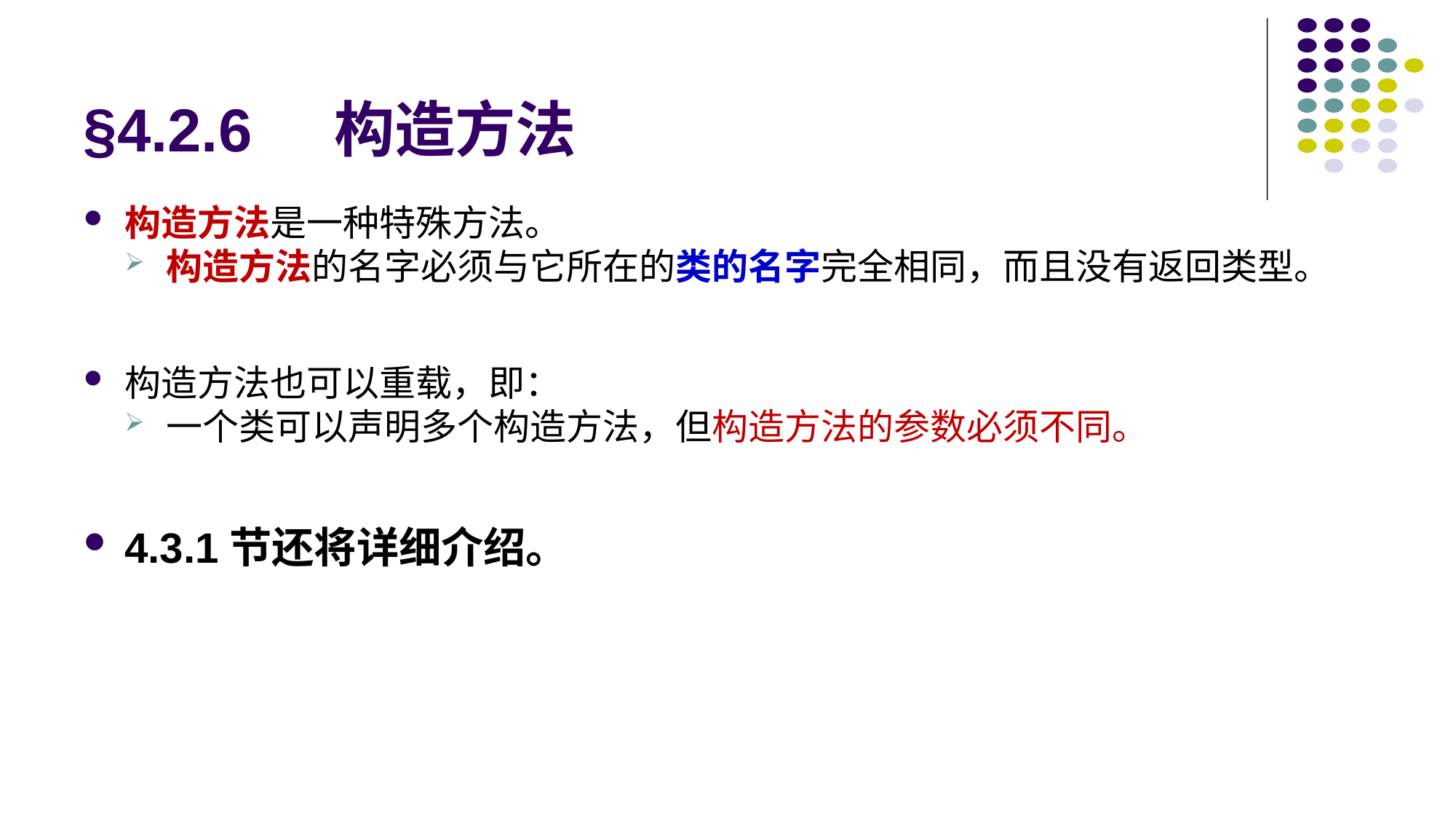

# §4.2.6    构造方法
构造方法是一种特殊方法。
构造方法的名字必须与它所在的类的名字完全相同，而且没有返回类型。

构造方法也可以重载，即：
一个类可以声明多个构造方法，但构造方法的参数必须不同。

4.3.1节还将详细介绍。

26